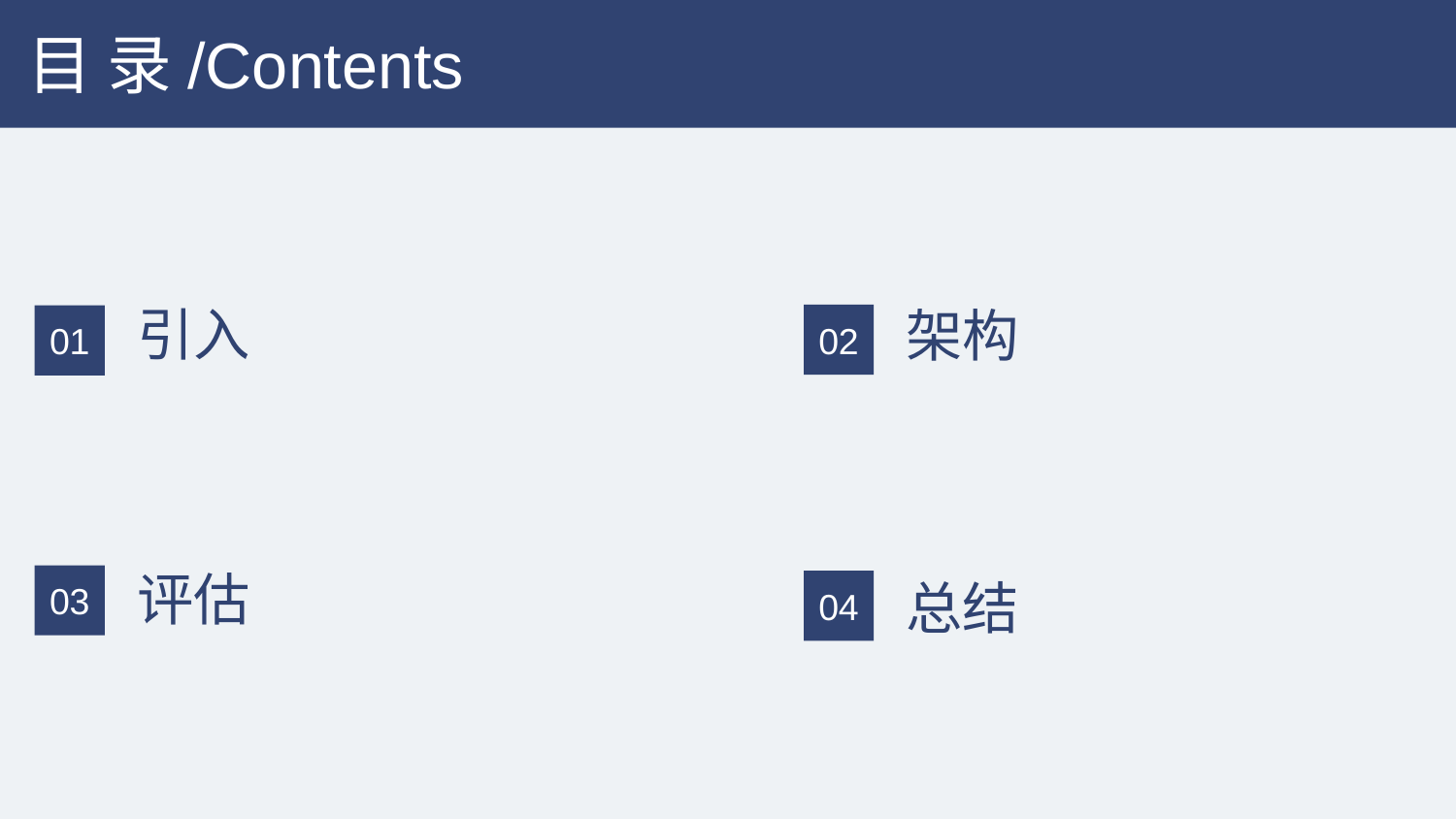

目 录/Contents
引入
架构
02
01
评估
03
总结
04